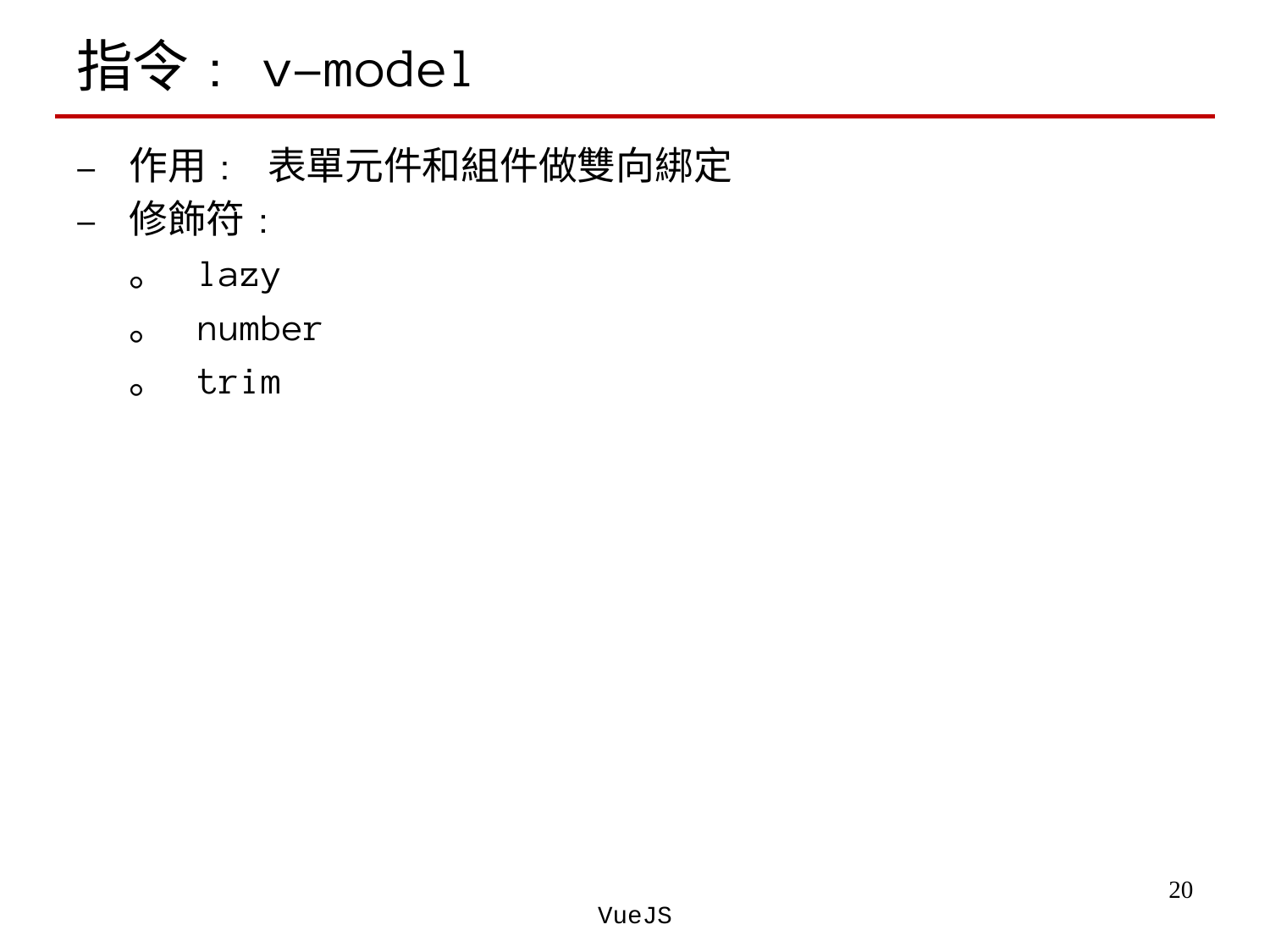

# 指令: v-model
- 作用: 表單元件和組件做雙向綁定
- 修飾符:
  。 lazy
  。 number
  。 trim
20
VueJS